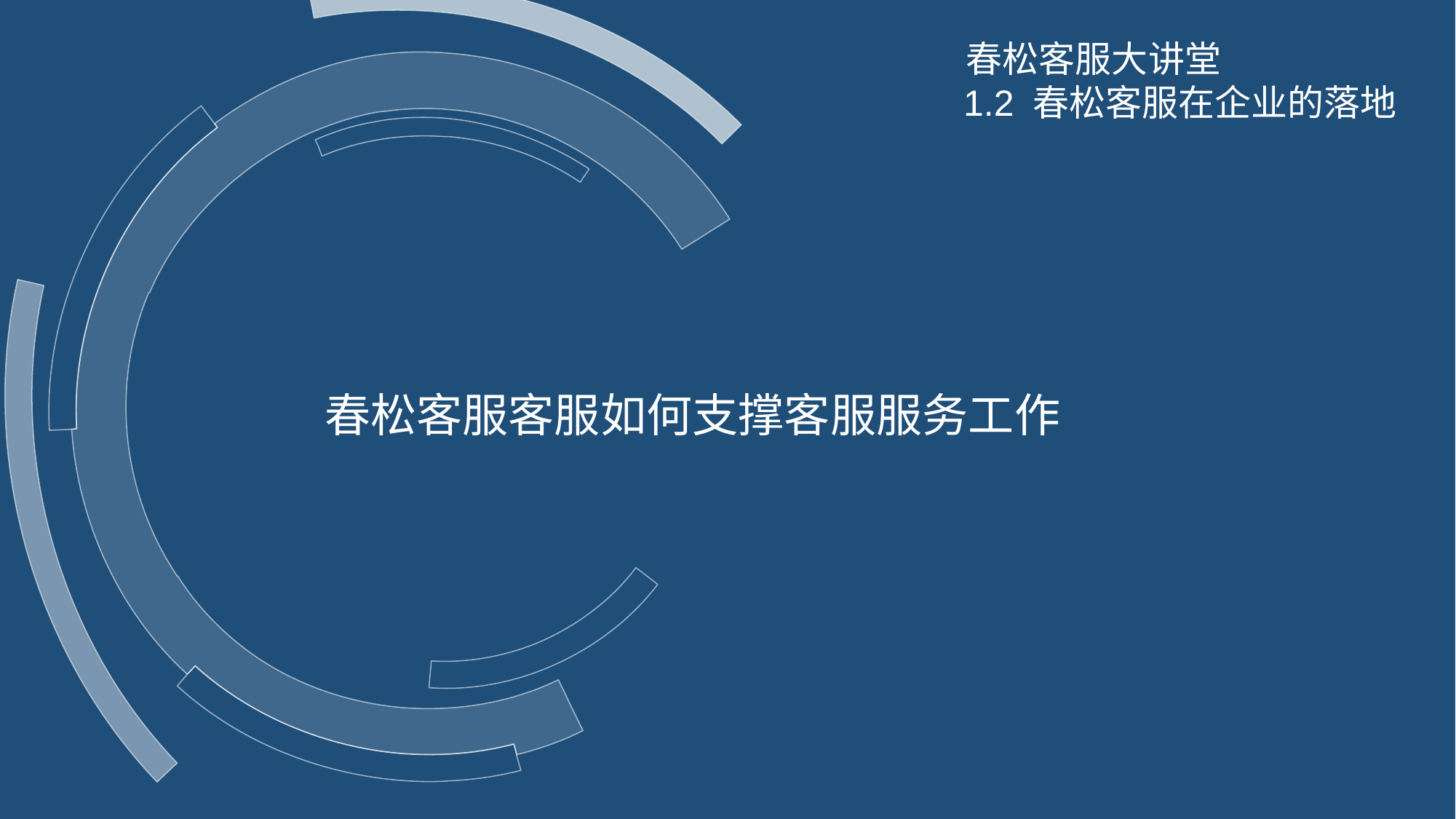

春松客服大讲堂
1.2 春松客服在企业的落地
# 春松客服客服如何支撑客服服务工作